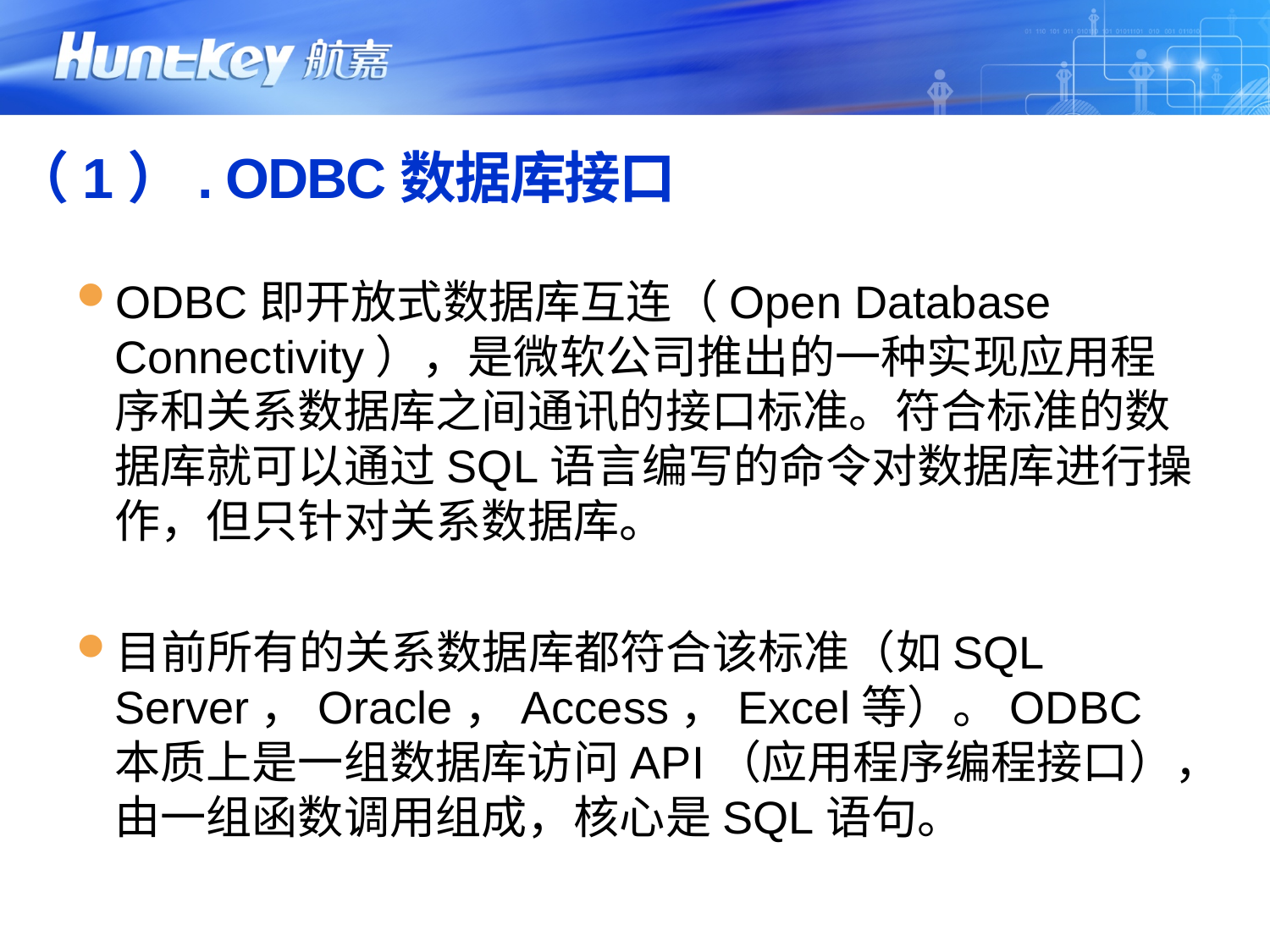

# （1）. ODBC数据库接口
ODBC即开放式数据库互连（Open Database Connectivity），是微软公司推出的一种实现应用程序和关系数据库之间通讯的接口标准。符合标准的数据库就可以通过SQL语言编写的命令对数据库进行操作，但只针对关系数据库。

目前所有的关系数据库都符合该标准（如SQL Server，Oracle，Access，Excel等）。ODBC本质上是一组数据库访问API（应用程序编程接口），由一组函数调用组成，核心是SQL语句。